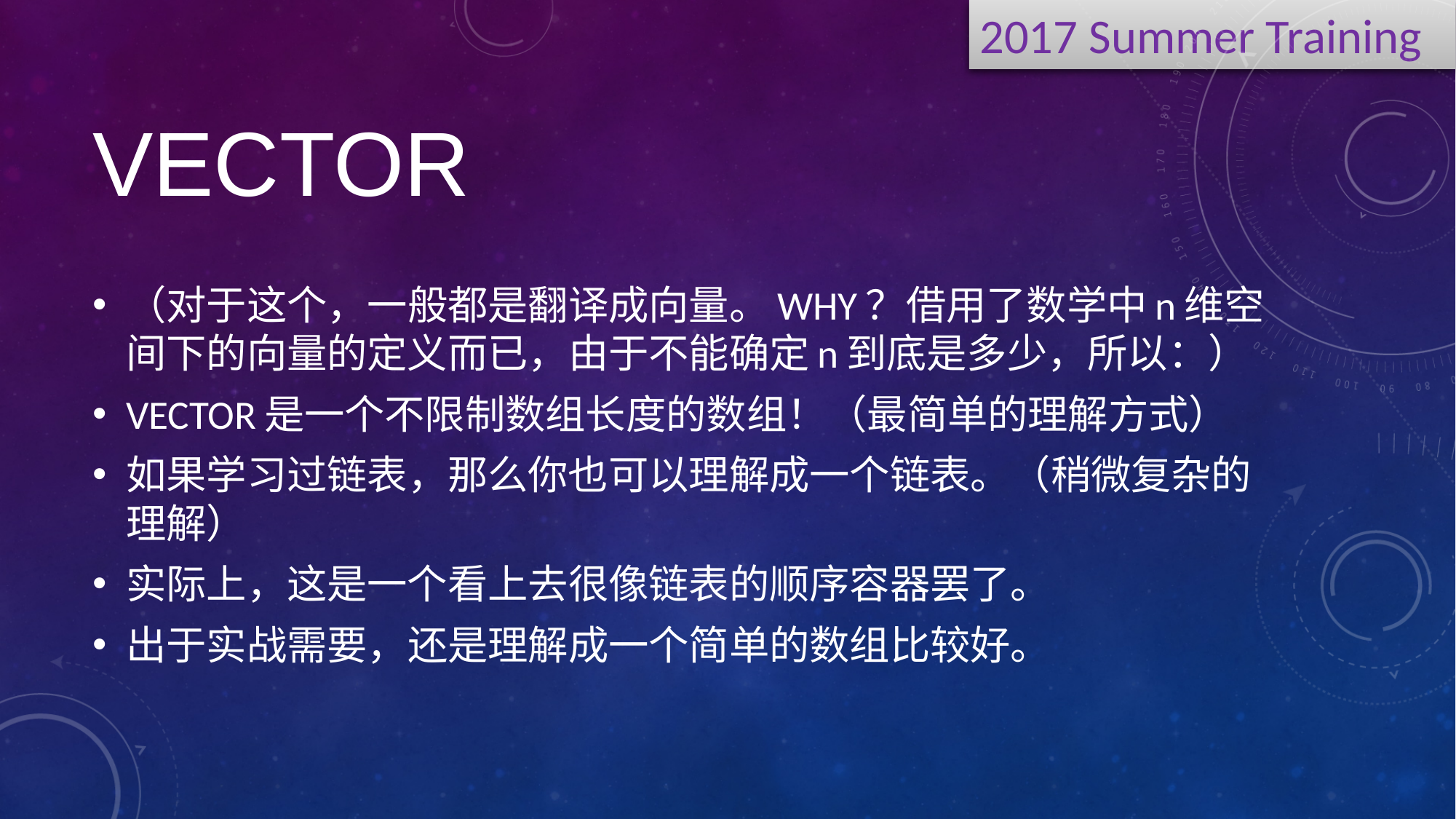

# VECTOR
（对于这个，一般都是翻译成向量。WHY？借用了数学中n维空间下的向量的定义而已，由于不能确定n到底是多少，所以：）
VECTOR是一个不限制数组长度的数组！（最简单的理解方式）
如果学习过链表，那么你也可以理解成一个链表。（稍微复杂的理解）
实际上，这是一个看上去很像链表的顺序容器罢了。
出于实战需要，还是理解成一个简单的数组比较好。